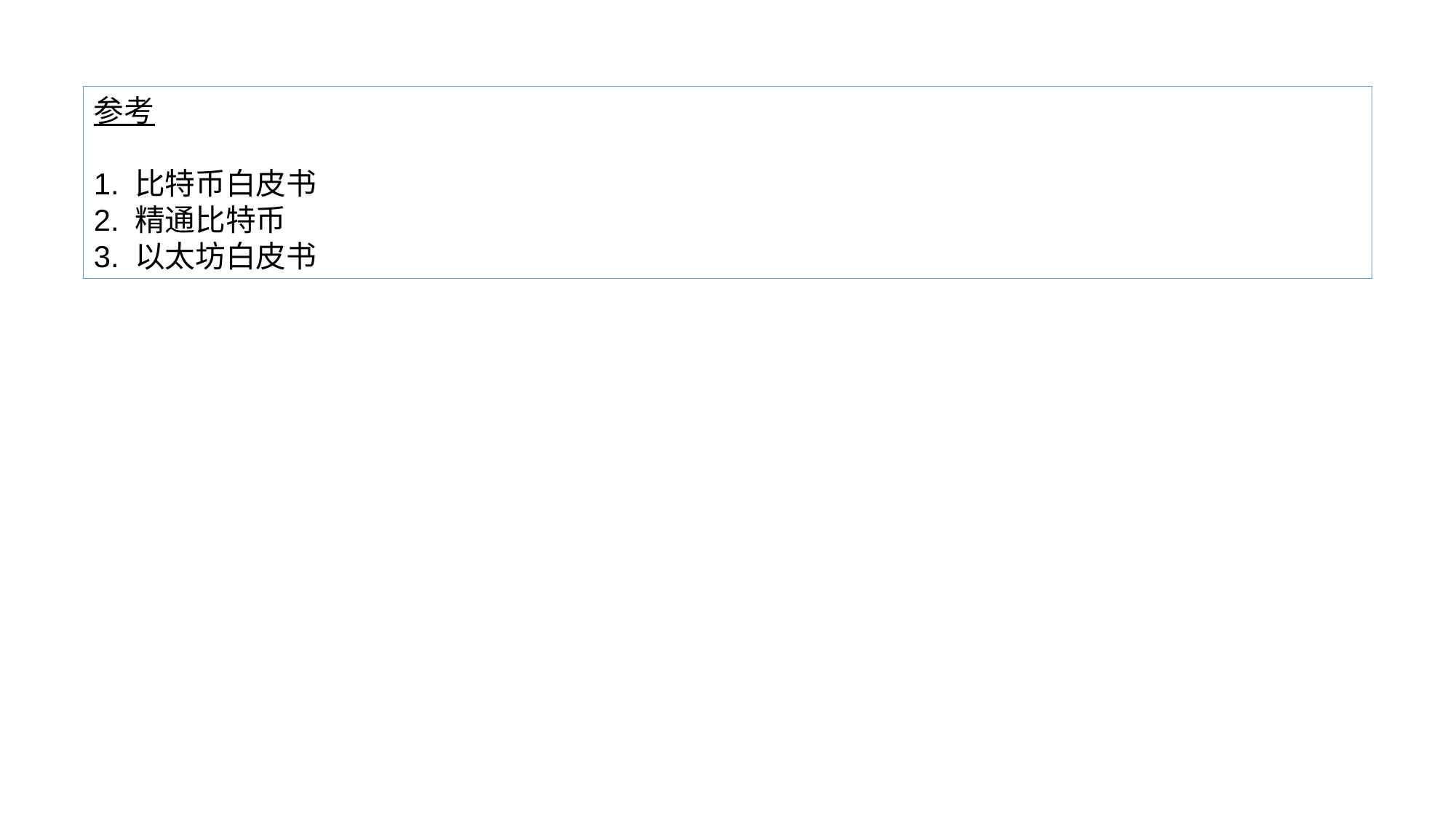

参考

1. 比特币白皮书
2. 精通比特币
3. 以太坊白皮书